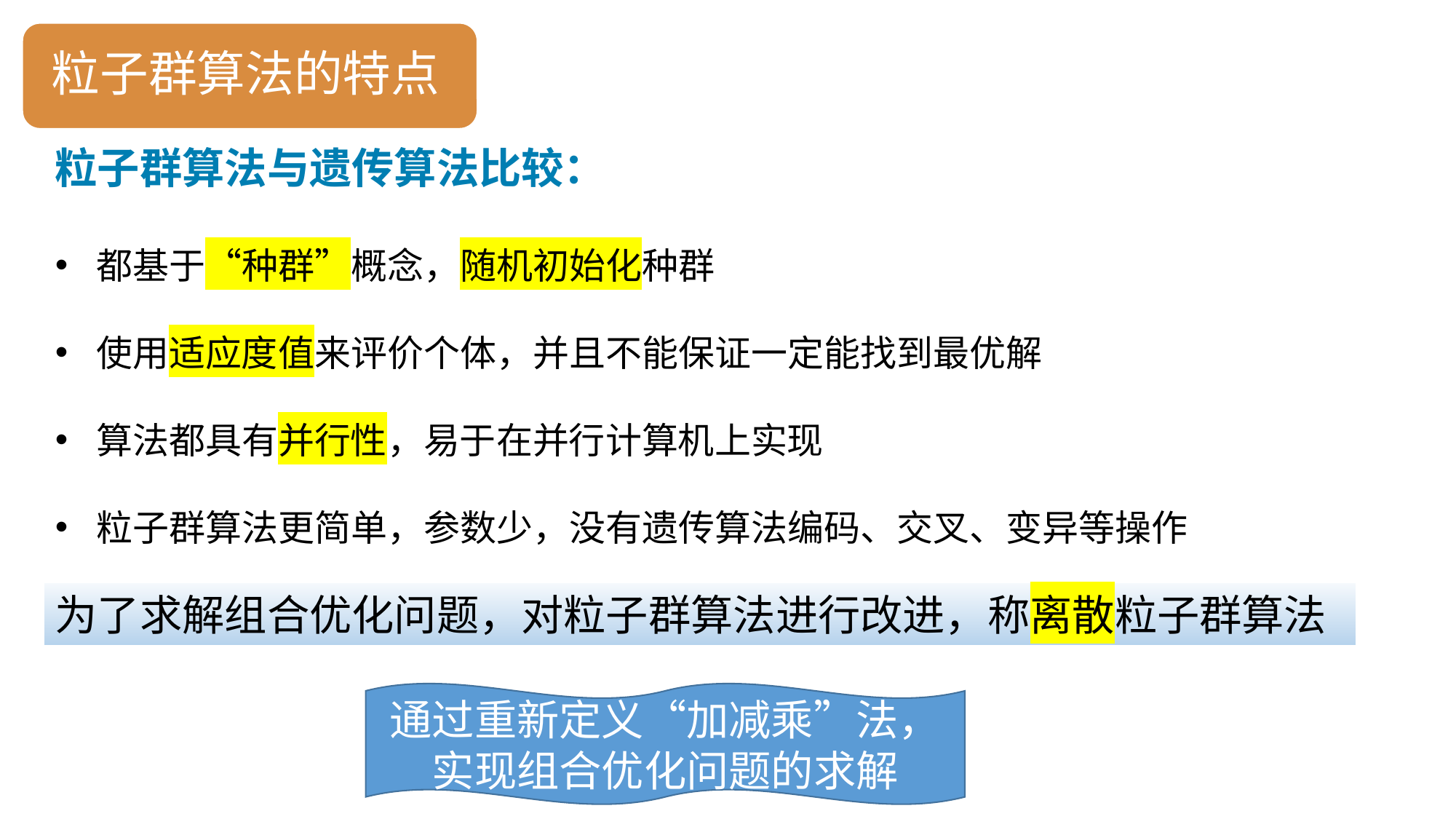

粒子群算法的特点
粒子群算法与遗传算法比较：

都基于“种群”概念，随机初始化种群

使用适应度值来评价个体，并且不能保证一定能找到最优解

算法都具有并行性，易于在并行计算机上实现

粒子群算法更简单，参数少，没有遗传算法编码、交叉、变异等操作

为了求解组合优化问题，对粒子群算法进行改进，称离散粒子群算法
通过重新定义“加减乘”法，实现组合优化问题的求解